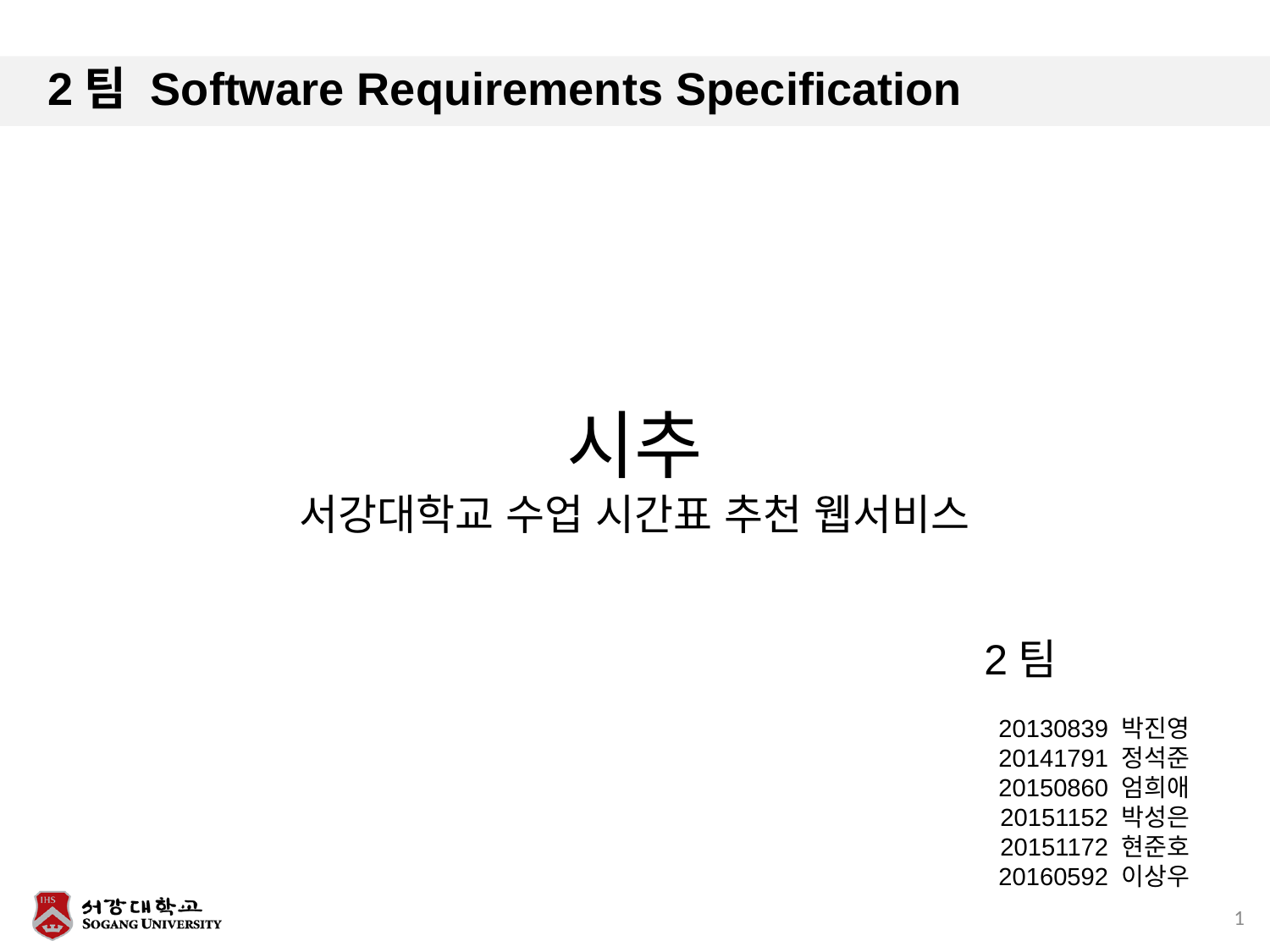

# 2팀 Software Requirements Specification
시추
서강대학교 수업 시간표 추천 웹서비스
2팀

20130839 박진영
20141791 정석준
20150860 엄희애
20151152 박성은
20151172 현준호
20160592 이상우
1